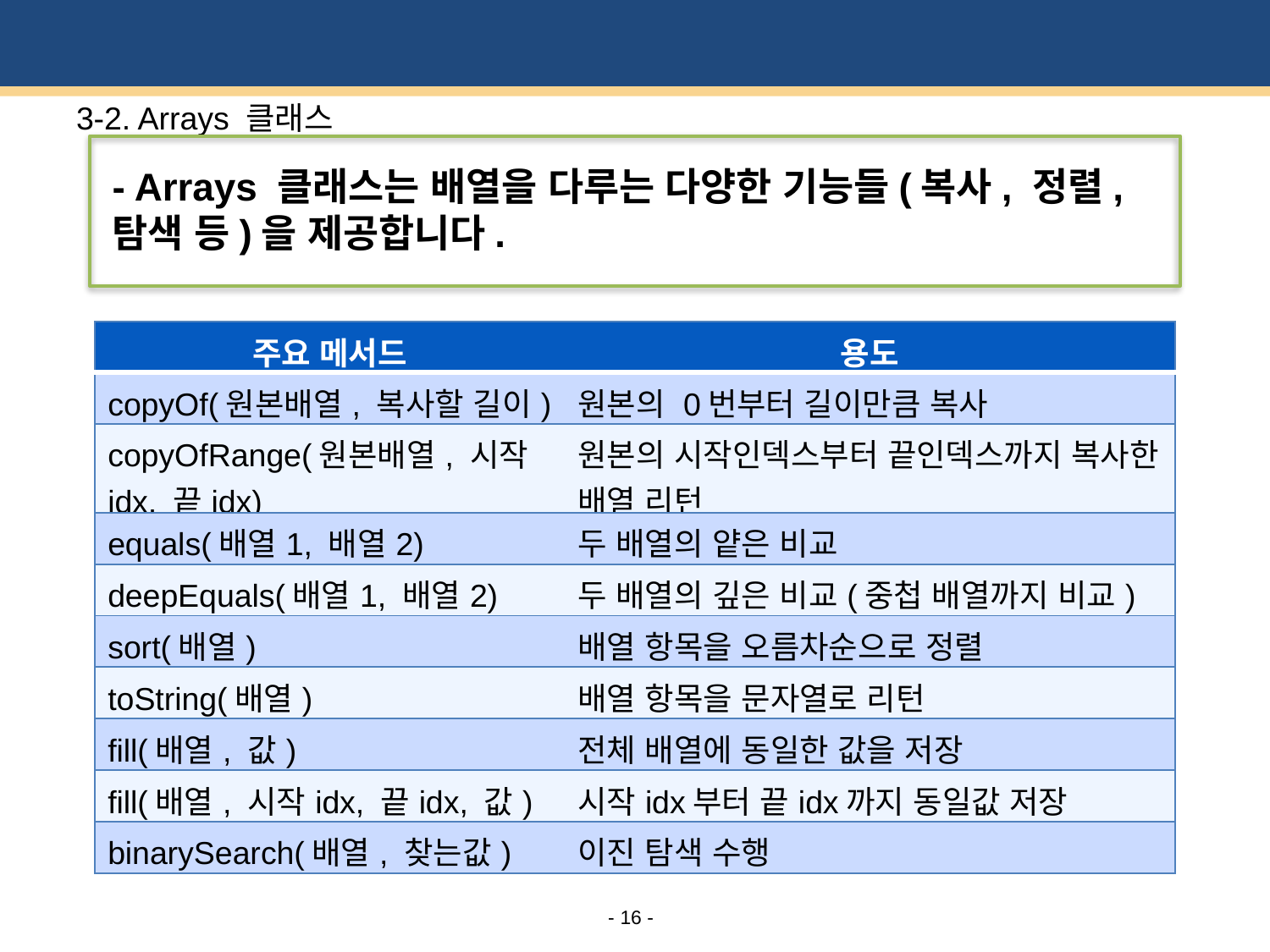

# 3-2. Arrays 클래스

- Arrays 클래스는 배열을 다루는 다양한 기능들(복사, 정렬, 탐색 등)을 제공합니다.
| 주요 메서드 | 용도 |
| --- | --- |
| copyOf(원본배열, 복사할 길이) | 원본의 0번부터 길이만큼 복사 |
| copyOfRange(원본배열, 시작idx, 끝idx) | 원본의 시작인덱스부터 끝인덱스까지 복사한 배열 리턴 |
| equals(배열1, 배열2) | 두 배열의 얕은 비교 |
| deepEquals(배열1, 배열2) | 두 배열의 깊은 비교(중첩 배열까지 비교) |
| sort(배열) | 배열 항목을 오름차순으로 정렬 |
| toString(배열) | 배열 항목을 문자열로 리턴 |
| fill(배열, 값) | 전체 배열에 동일한 값을 저장 |
| fill(배열, 시작idx, 끝idx, 값) | 시작idx부터 끝idx까지 동일값 저장 |
| binarySearch(배열, 찾는값) | 이진 탐색 수행 |